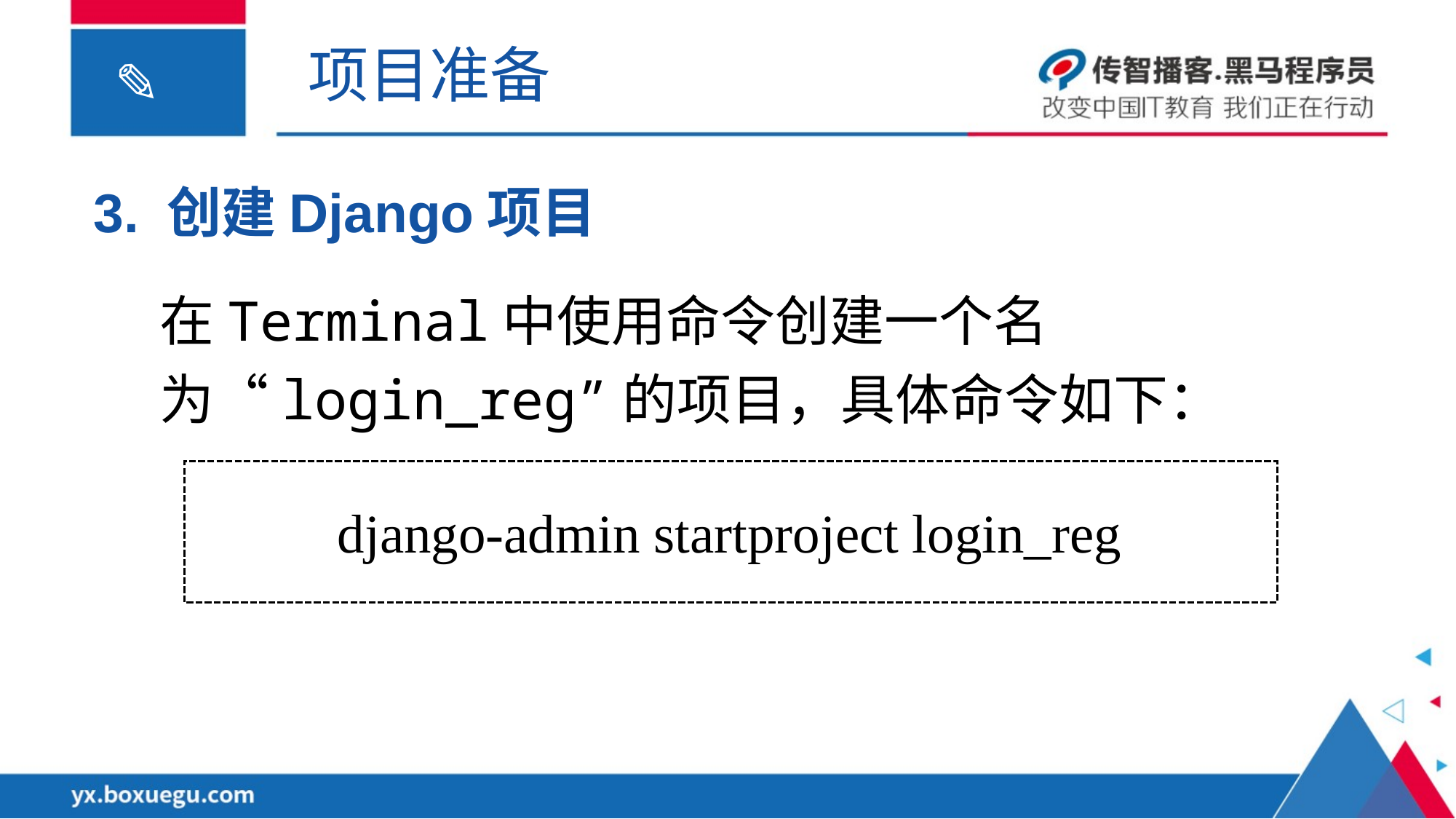

项目准备
3. 创建Django项目
在Terminal中使用命令创建一个名为“login_reg”的项目，具体命令如下：

django-admin startproject login_reg